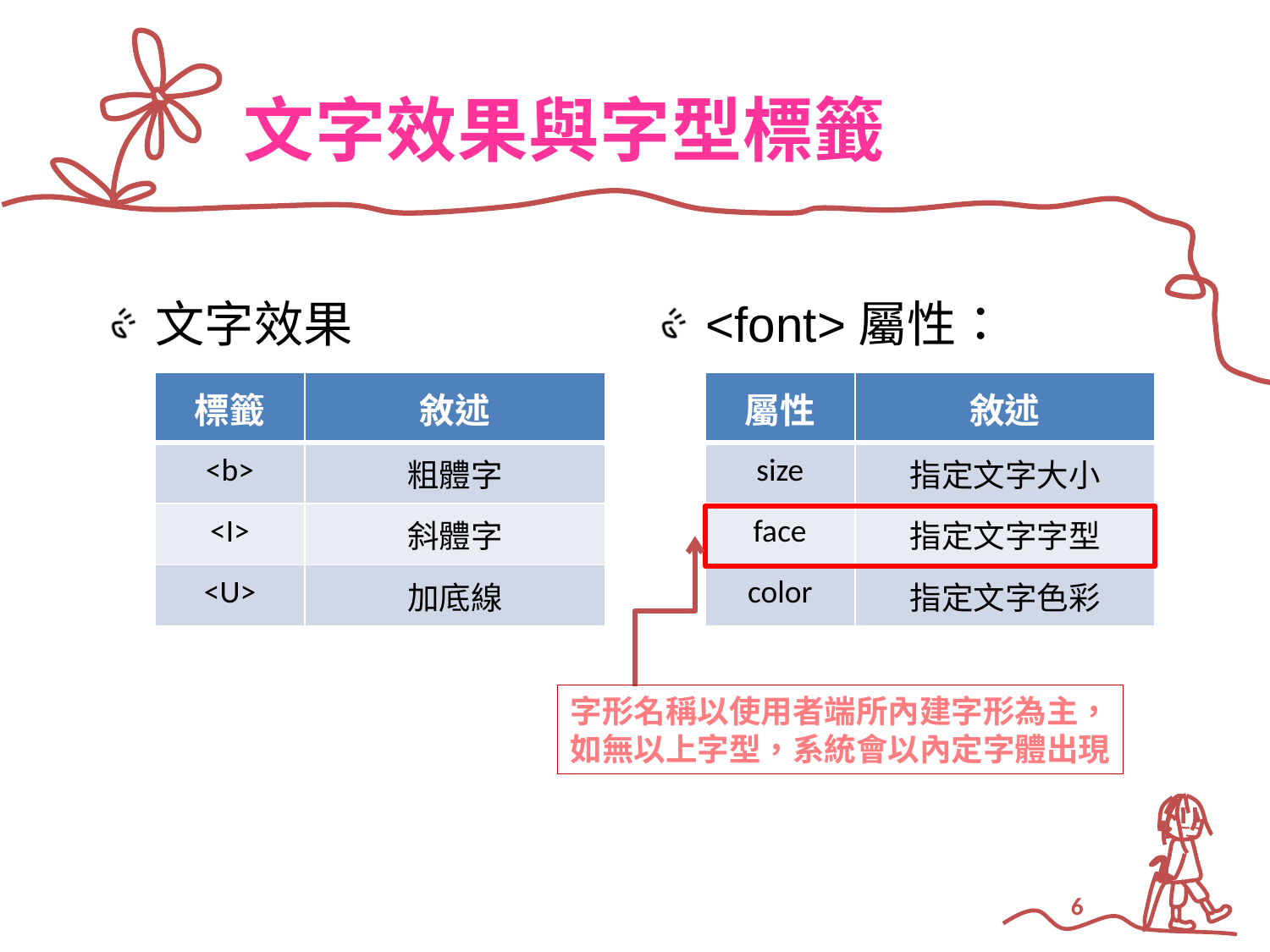

# 文字效果與字型標籤
文字效果
<font>屬性：

| 標籤 | 敘述 |
| --- | --- |
| <b> | 粗體字 |
| <I> | 斜體字 |
| <U> | 加底線 |
| 屬性 | 敘述 |
| --- | --- |
| size | 指定文字大小 |
| face | 指定文字字型 |
| color | 指定文字色彩 |

字形名稱以使用者端所內建字形為主，
如無以上字型，系統會以內定字體出現
6